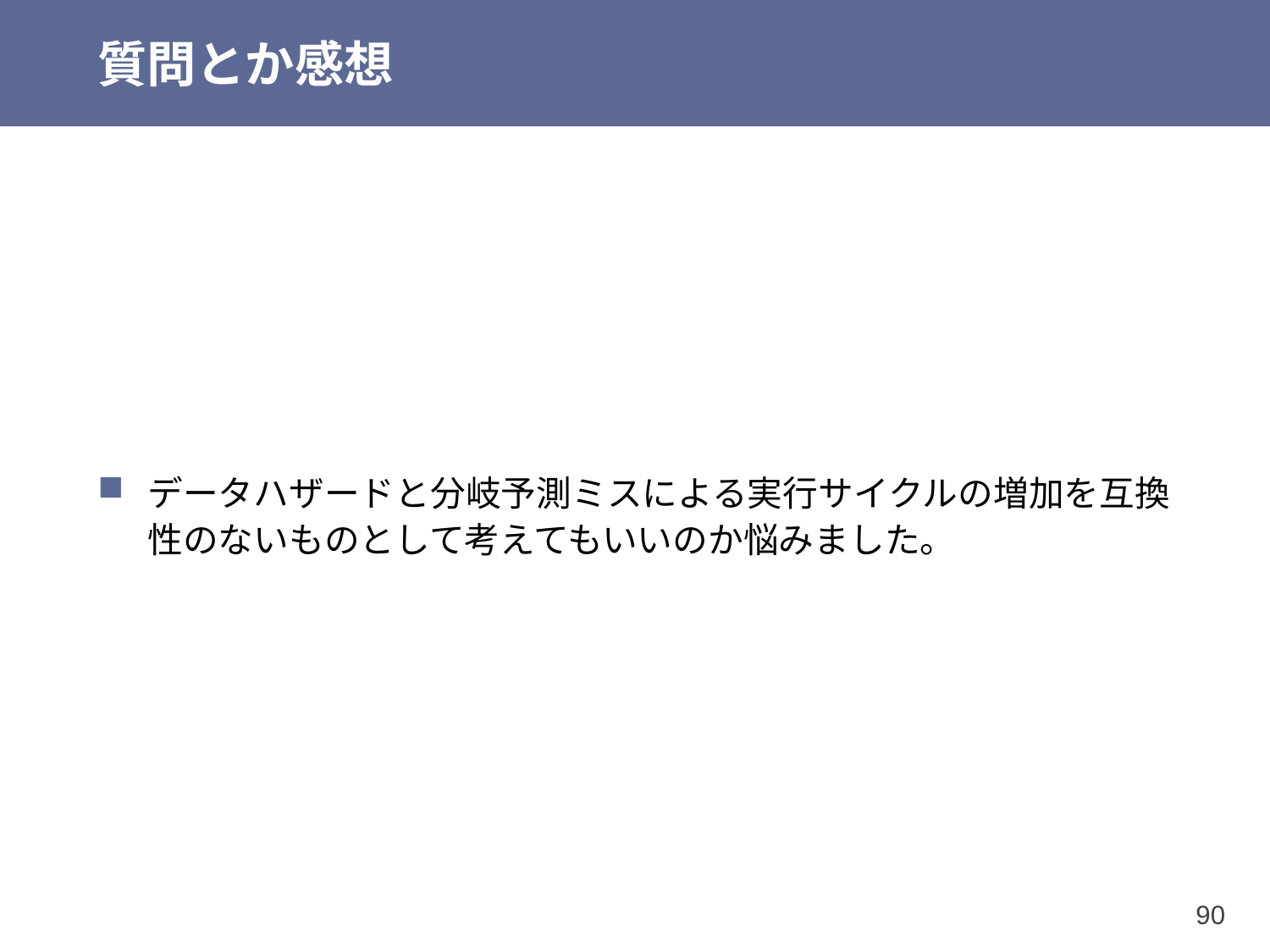

# 質問とか感想
データハザードと分岐予測ミスによる実行サイクルの増加を互換性のないものとして考えてもいいのか悩みました。